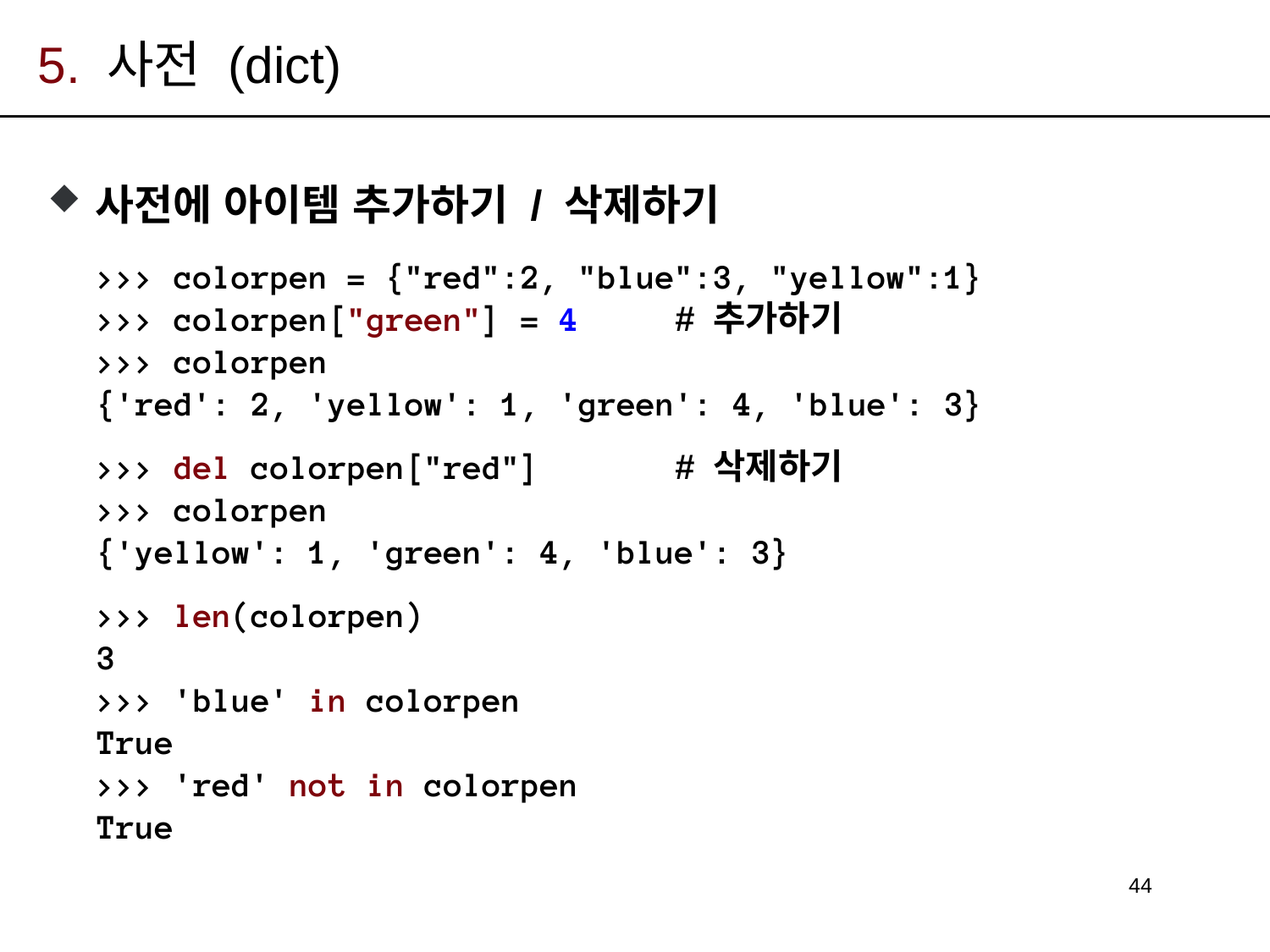

# 5. 사전 (dict)
사전에 아이템 추가하기 / 삭제하기

>>> colorpen = {"red":2, "blue":3, "yellow":1}
>>> colorpen["green"] = 4     # 추가하기
>>> colorpen
{'red': 2, 'yellow': 1, 'green': 4, 'blue': 3}

>>> del colorpen["red"]       # 삭제하기
>>> colorpen
{'yellow': 1, 'green': 4, 'blue': 3}

>>> len(colorpen)
3
>>> 'blue' in colorpen
True
>>> 'red' not in colorpen
True
44